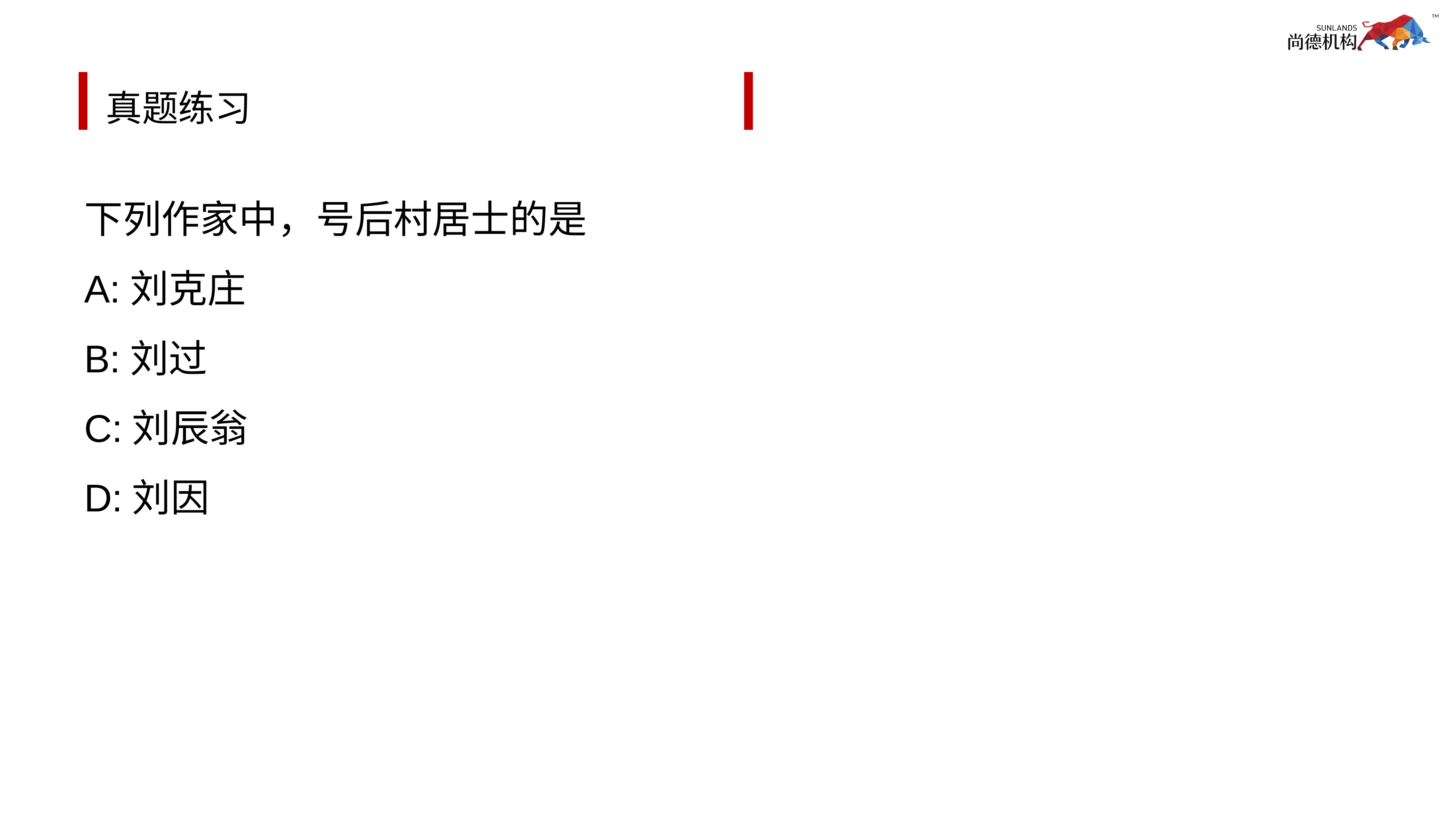

# 真题练习
下列作家中，号后村居士的是
A:刘克庄
B:刘过
C:刘辰翁
D:刘因